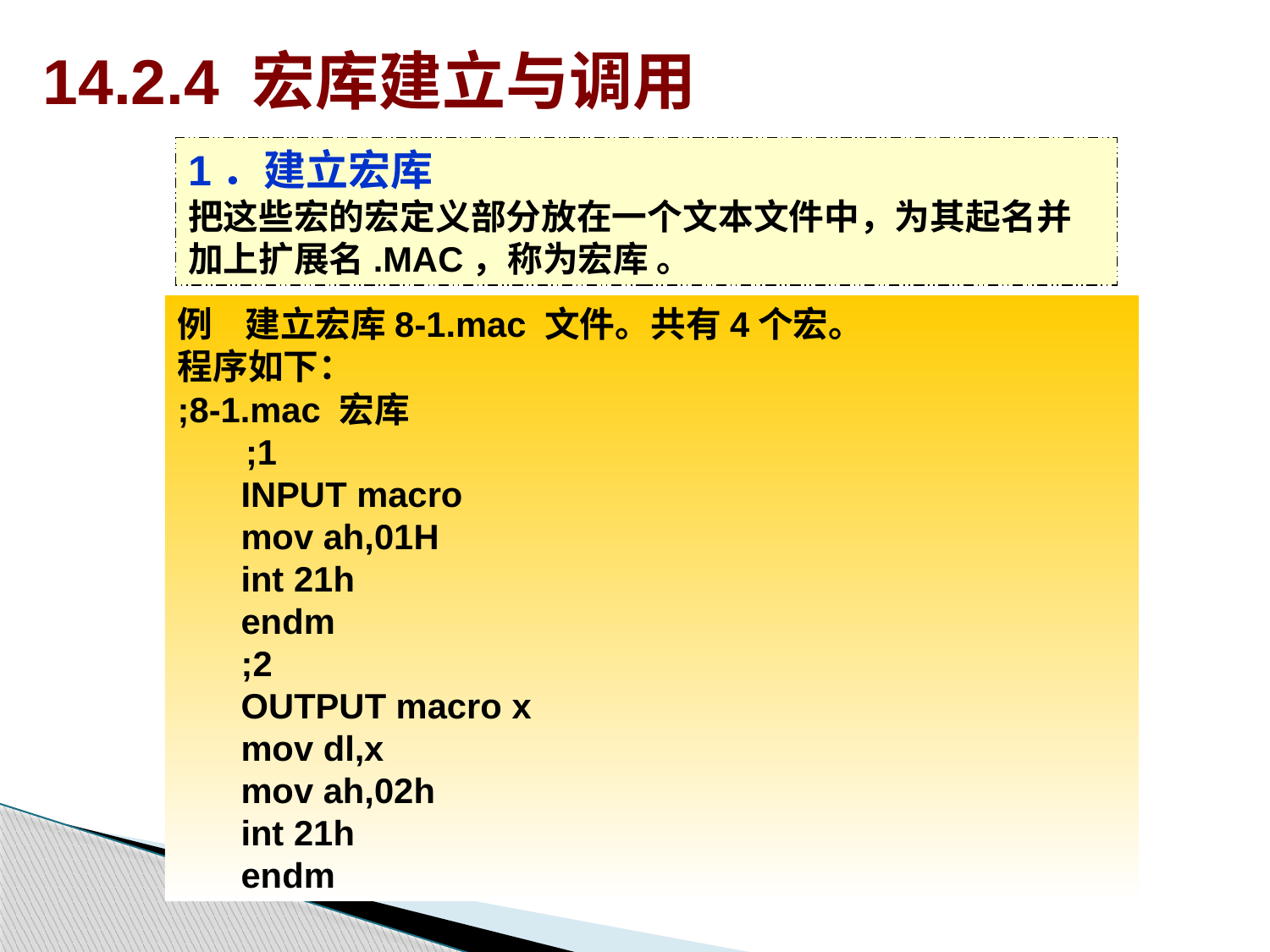

# 14.2.4 宏库建立与调用
1．建立宏库
把这些宏的宏定义部分放在一个文本文件中，为其起名并加上扩展名.MAC，称为宏库 。
例    建立宏库8-1.mac 文件。共有4个宏。
程序如下：
;8-1.mac 宏库
       ;1
INPUT macro
mov ah,01H
int 21h
endm
;2
OUTPUT macro x
mov dl,x
mov ah,02h
int 21h
endm